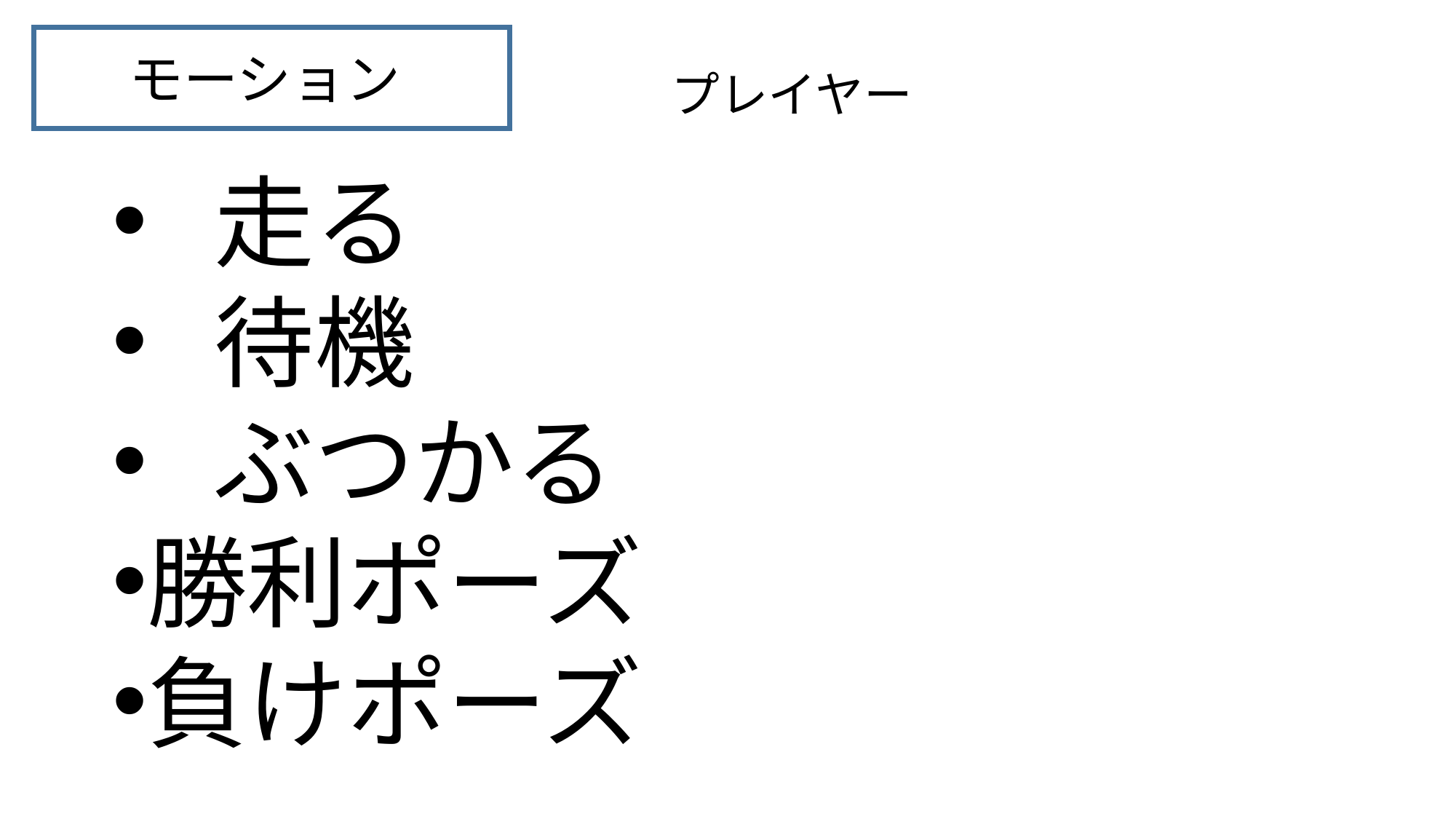

モーション
プレイヤー
走る
待機
ぶつかる
勝利ポーズ
負けポーズ